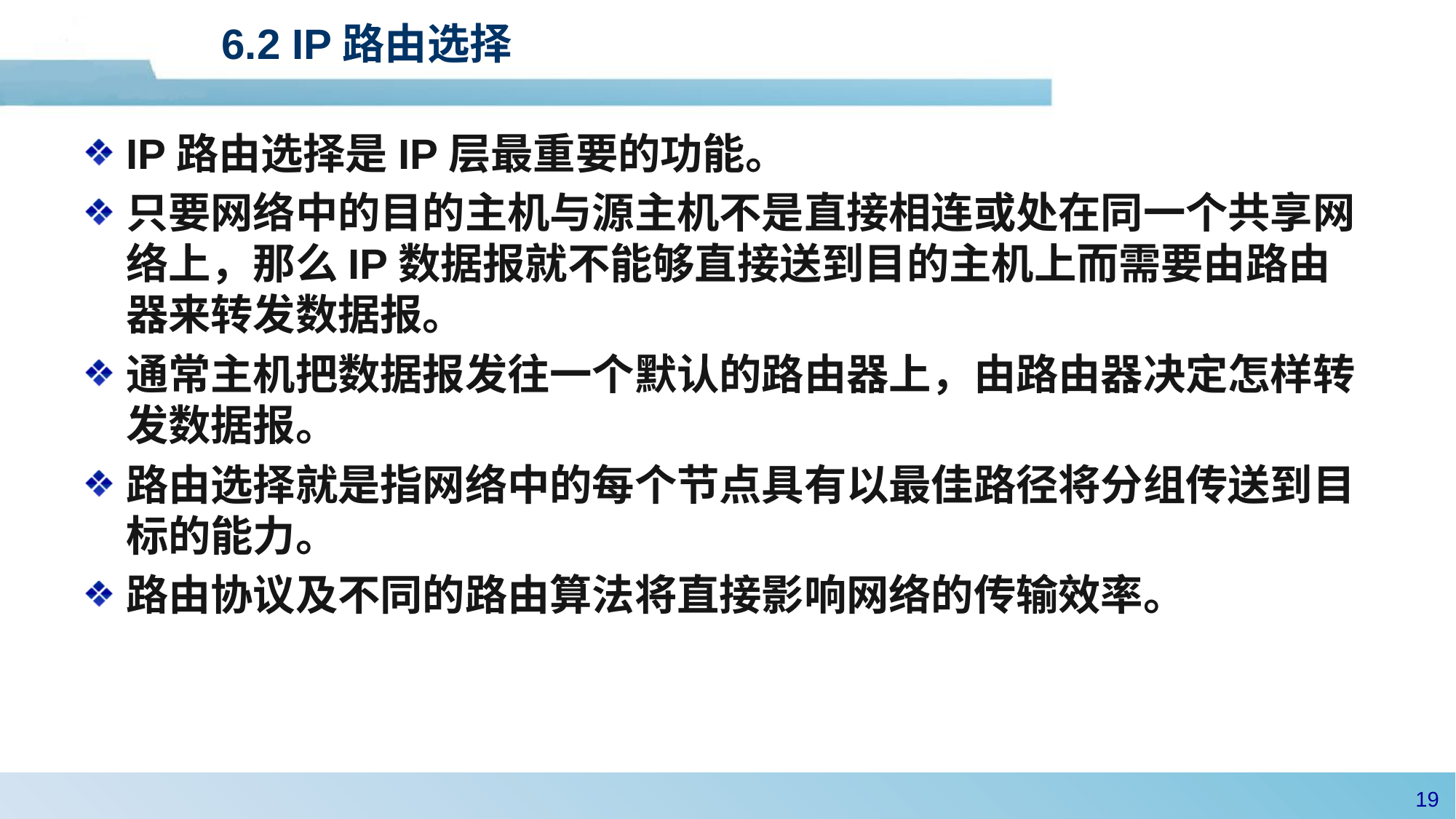

# 6.2 IP路由选择
IP路由选择是IP层最重要的功能。
只要网络中的目的主机与源主机不是直接相连或处在同一个共享网络上，那么IP数据报就不能够直接送到目的主机上而需要由路由器来转发数据报。
通常主机把数据报发往一个默认的路由器上，由路由器决定怎样转发数据报。
路由选择就是指网络中的每个节点具有以最佳路径将分组传送到目标的能力。
路由协议及不同的路由算法将直接影响网络的传输效率。
19